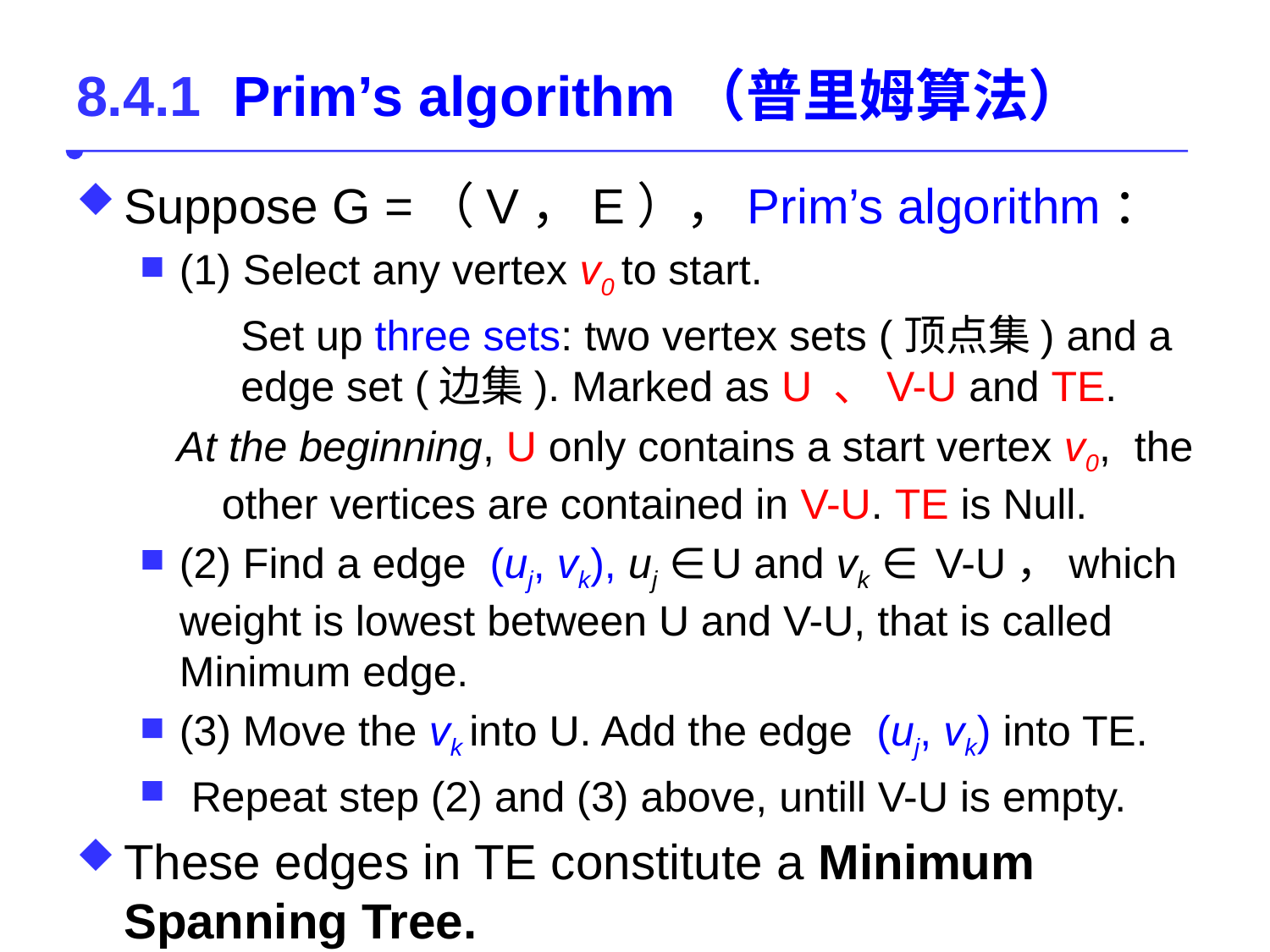

# 8.4.1  Prim’s algorithm（普里姆算法）
Suppose G =（V，E），Prim’s algorithm：
(1) Select any vertex v0 to start.
Set up three sets: two vertex sets (顶点集) and a edge set (边集). Marked as U 、V-U and TE.
At the beginning, U only contains a start vertex v0,  the other vertices are contained in V-U. TE is Null.
(2) Find a edge  (uj, vk), uj ∈U and vk ∈ V-U，which weight is lowest between U and V-U, that is called Minimum edge.
(3) Move the vk into U. Add the edge  (uj, vk) into TE.
 Repeat step (2) and (3) above, untill V-U is empty.
These edges in TE constitute a Minimum Spanning Tree.